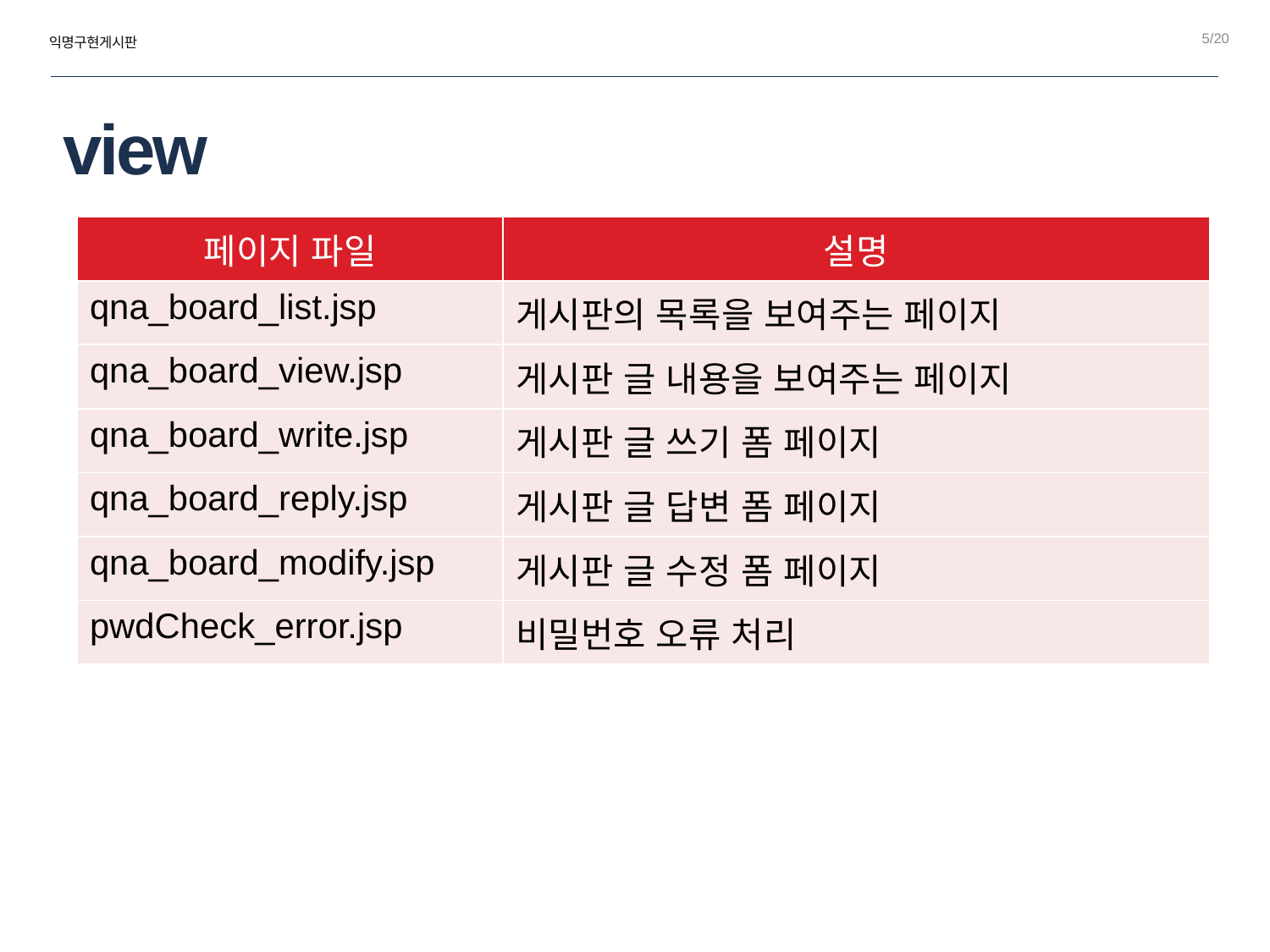

5/20
익명구현게시판
# view
| 페이지 파일 | 설명 |
| --- | --- |
| qna\_board\_list.jsp | 게시판의 목록을 보여주는 페이지 |
| qna\_board\_view.jsp | 게시판 글 내용을 보여주는 페이지 |
| qna\_board\_write.jsp | 게시판 글 쓰기 폼 페이지 |
| qna\_board\_reply.jsp | 게시판 글 답변 폼 페이지 |
| qna\_board\_modify.jsp | 게시판 글 수정 폼 페이지 |
| pwdCheck\_error.jsp | 비밀번호 오류 처리 |